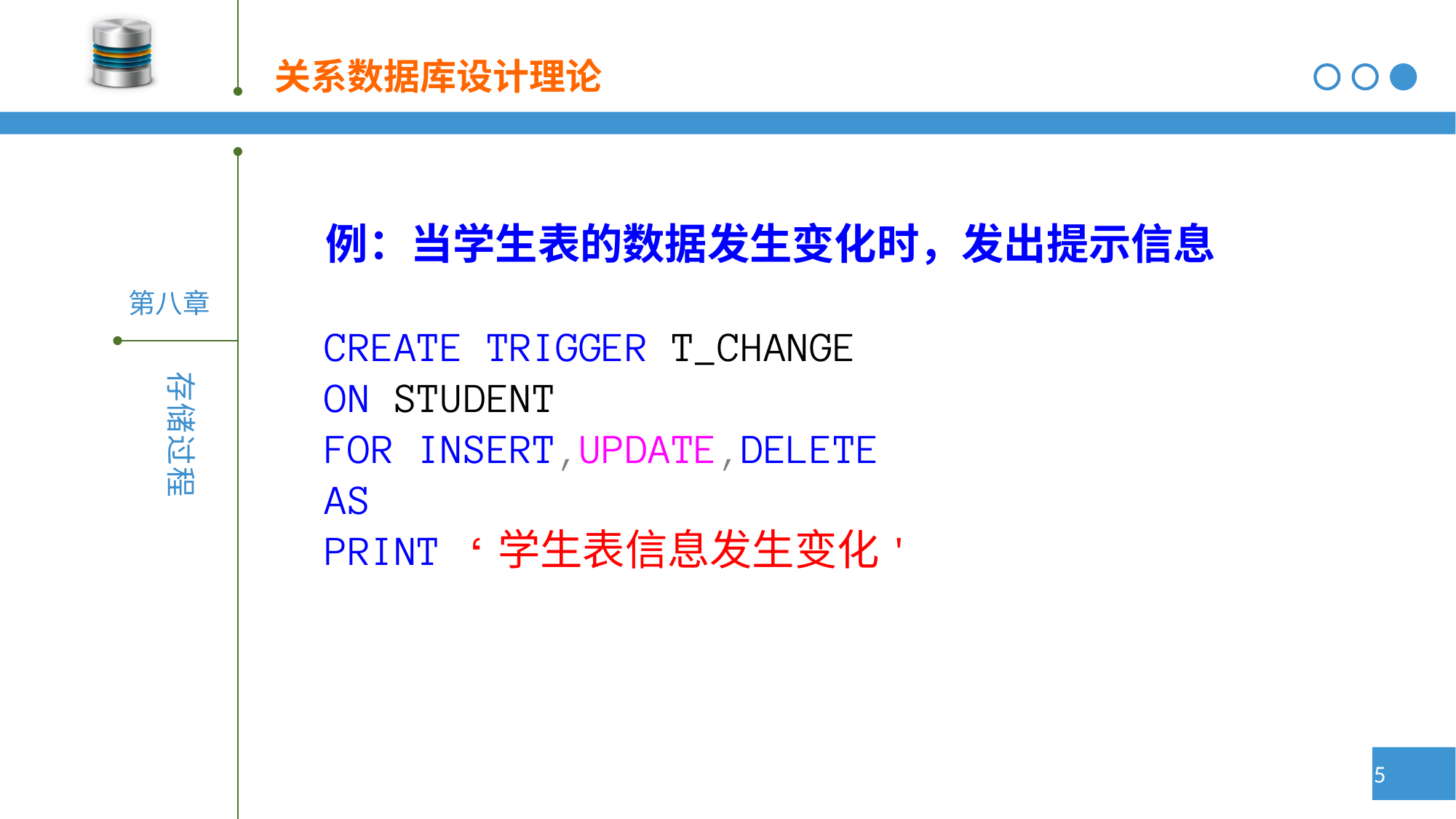

例：当学生表的数据发生变化时，发出提示信息

CREATE TRIGGER T_CHANGE
ON STUDENT
FOR INSERT,UPDATE,DELETE
AS
PRINT ‘学生表信息发生变化'